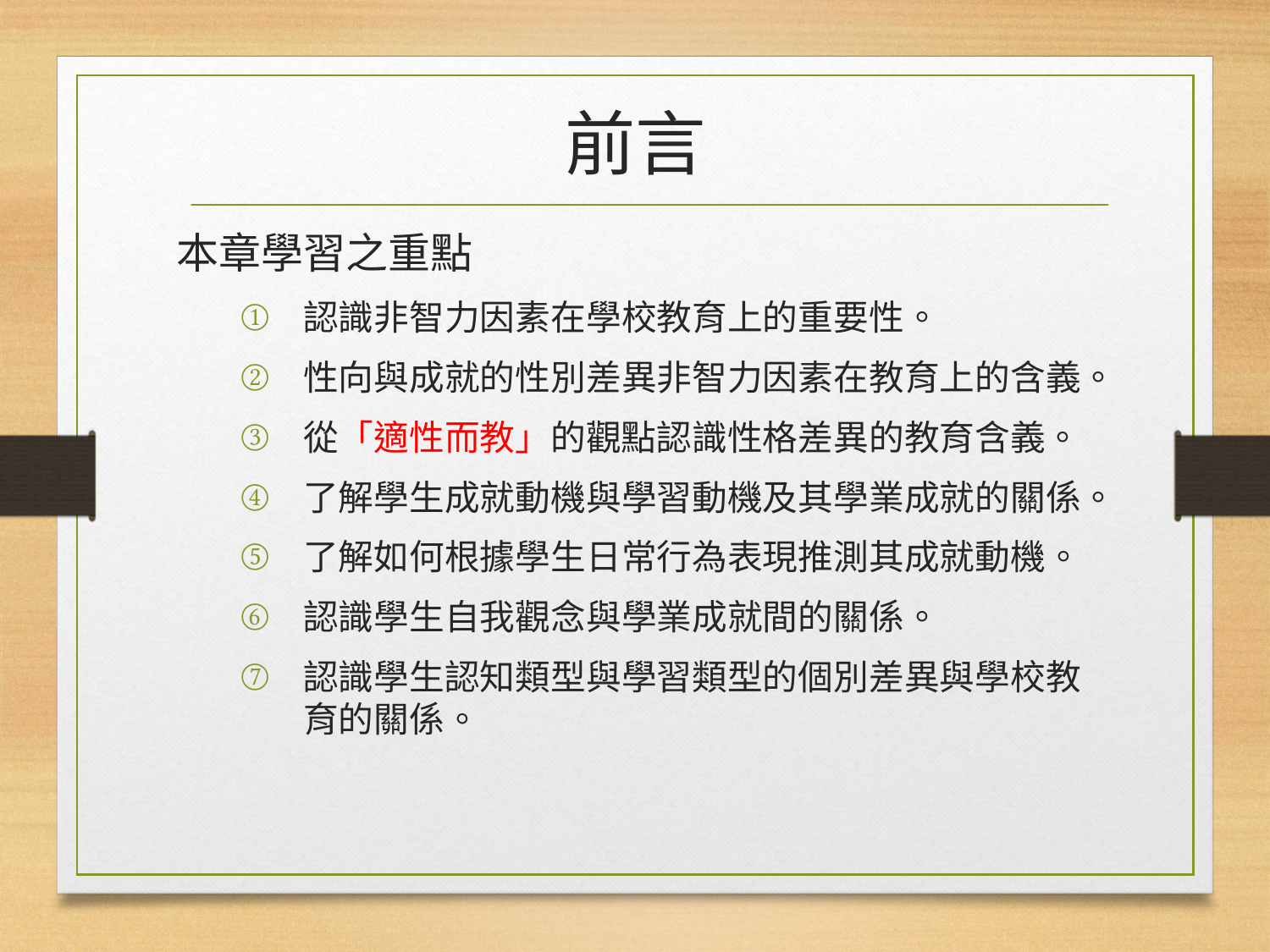

# 前言
本章學習之重點
認識非智力因素在學校教育上的重要性。
性向與成就的性別差異非智力因素在教育上的含義。
從「適性而教」的觀點認識性格差異的教育含義。
了解學生成就動機與學習動機及其學業成就的關係。
了解如何根據學生日常行為表現推測其成就動機。
認識學生自我觀念與學業成就間的關係。
認識學生認知類型與學習類型的個別差異與學校教育的關係。